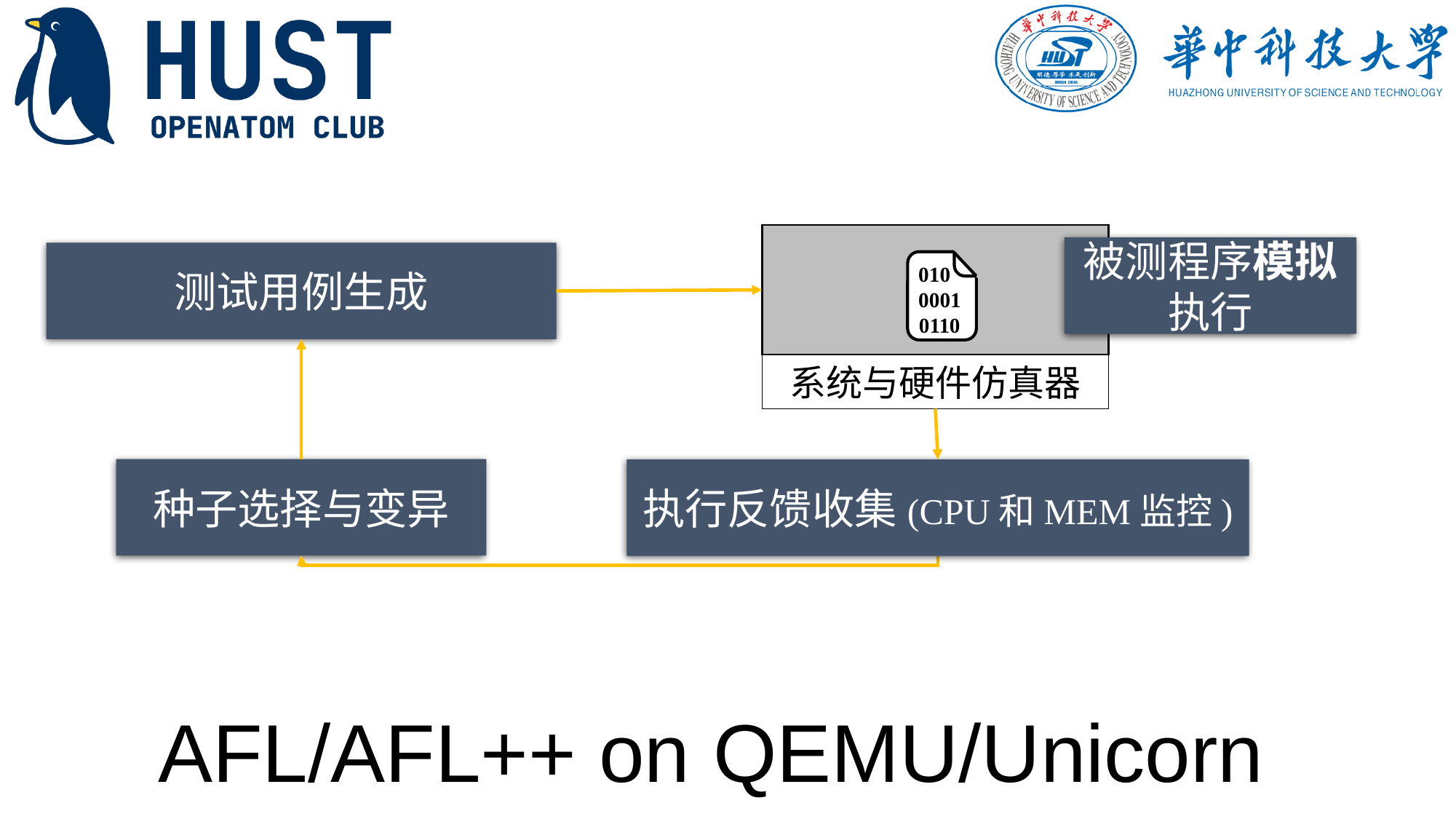

系统与硬件仿真器
被测程序模拟执行
测试用例生成

010
  0001
  0110
种子选择与变异
执行反馈收集(CPU和MEM监控)
# AFL/AFL++ on QEMU/Unicorn